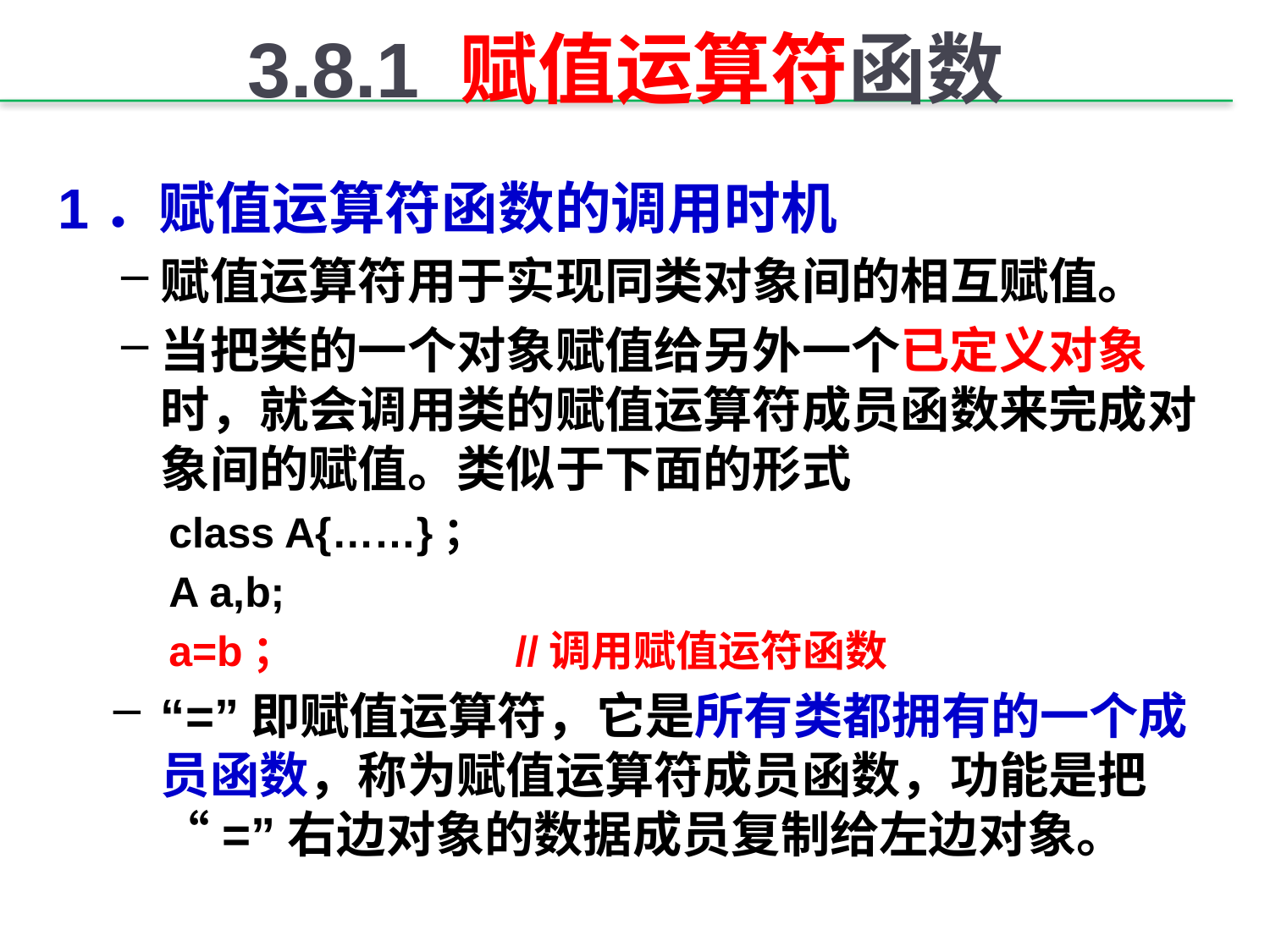

# 3.8.1 赋值运算符函数
1．赋值运算符函数的调用时机
赋值运算符用于实现同类对象间的相互赋值。
当把类的一个对象赋值给另外一个已定义对象时，就会调用类的赋值运算符成员函数来完成对象间的赋值。类似于下面的形式
class A{……}；
A a,b;
a=b；                      //调用赋值运符函数
“=”即赋值运算符，它是所有类都拥有的一个成员函数，称为赋值运算符成员函数，功能是把“=”右边对象的数据成员复制给左边对象。